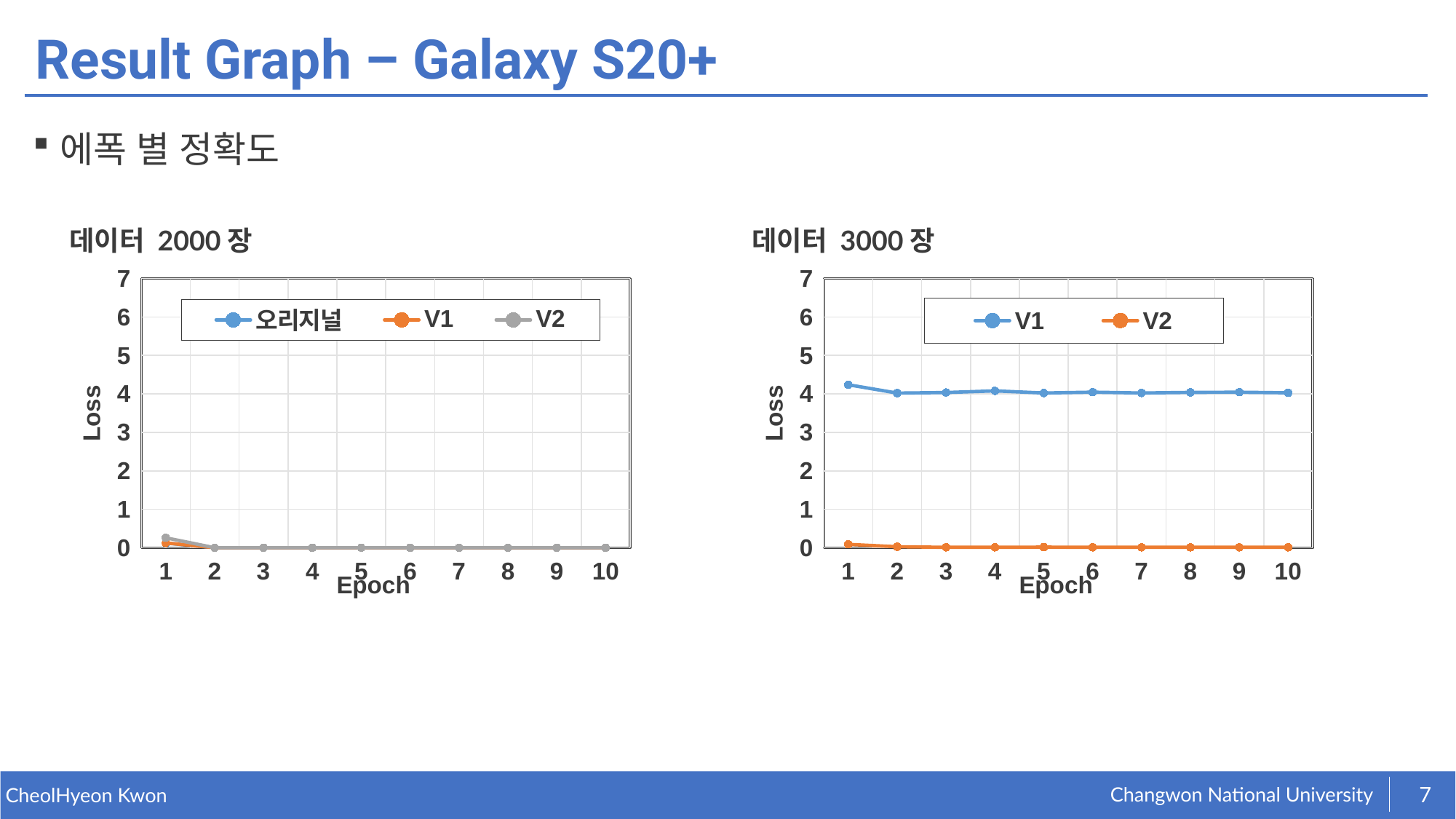

# Result Graph – Galaxy S20+
에폭 별 정확도
데이터 2000장
데이터 3000장

### Chart

| Category | 오리지널 | V1 | V2 |
|---|---|---|---|
| 1 | 0.1224764 | 0.12412649 | 0.25832885 |
| 2 | 1.1954176e-07 | 1.1928016e-07 | 0.00022514799 |
| 3 | 1.19236675e-07 | 1.1927801e-07 | 1.1936004e-07 |
| 4 | 1.1924824e-07 | 1.1927771e-07 | 1.1935721e-07 |
| 5 | 1.1926181e-07 | 1.192766e-07 | 1.1935458e-07 |
| 6 | 1.1922464e-07 | 1.1927577e-07 | 1.1935158e-07 |
| 7 | 1.1923791e-07 | 1.192479e-07 | 1.1934833e-07 |
| 8 | 1.1933552e-07 | 1.1927304e-07 | 1.19345e-07 |
| 9 | 1.1932447e-07 | 1.1927304e-07 | 1.1934154e-07 |
| 10 | 1.1915604e-07 | 1.1927023e-07 | 1.1933417e-07 |

### Chart

| Category | V1 | V2 |
|---|---|---|
| 1 | 4.23694 | 0.0880762 |
| 2 | 4.020873 | 0.026502695 |
| 3 | 4.035536 | 0.010889061 |
| 4 | 4.0775585 | 0.010759374 |
| 5 | 4.02237 | 0.01674354 |
| 6 | 4.0437853 | 0.010674353 |
| 7 | 4.0233456 | 0.010674355 |
| 8 | 4.0384656 | 0.0106745354 |
| 9 | 4.04277536 | 0.010674355 |
| 10 | 4.0268845 | 0.0106974353 |
7